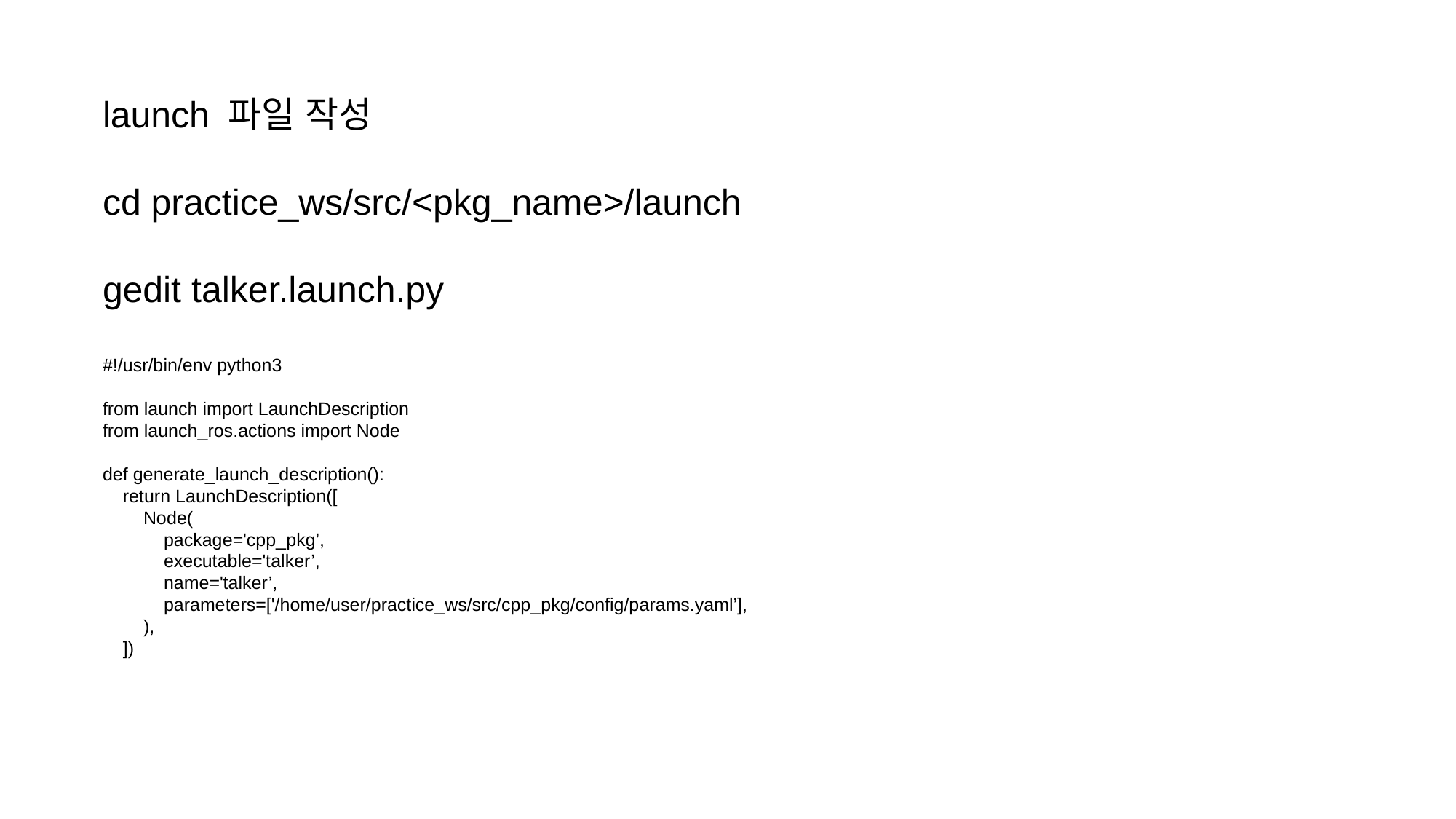

launch 파일 작성

cd practice_ws/src/<pkg_name>/launch

gedit talker.launch.py

#!/usr/bin/env python3

from launch import LaunchDescription
from launch_ros.actions import Node

def generate_launch_description():
    return LaunchDescription([
        Node(
            package='cpp_pkg’,
            executable='talker’,
            name='talker’,
            parameters=['/home/user/practice_ws/src/cpp_pkg/config/params.yaml’],
        ),
    ])